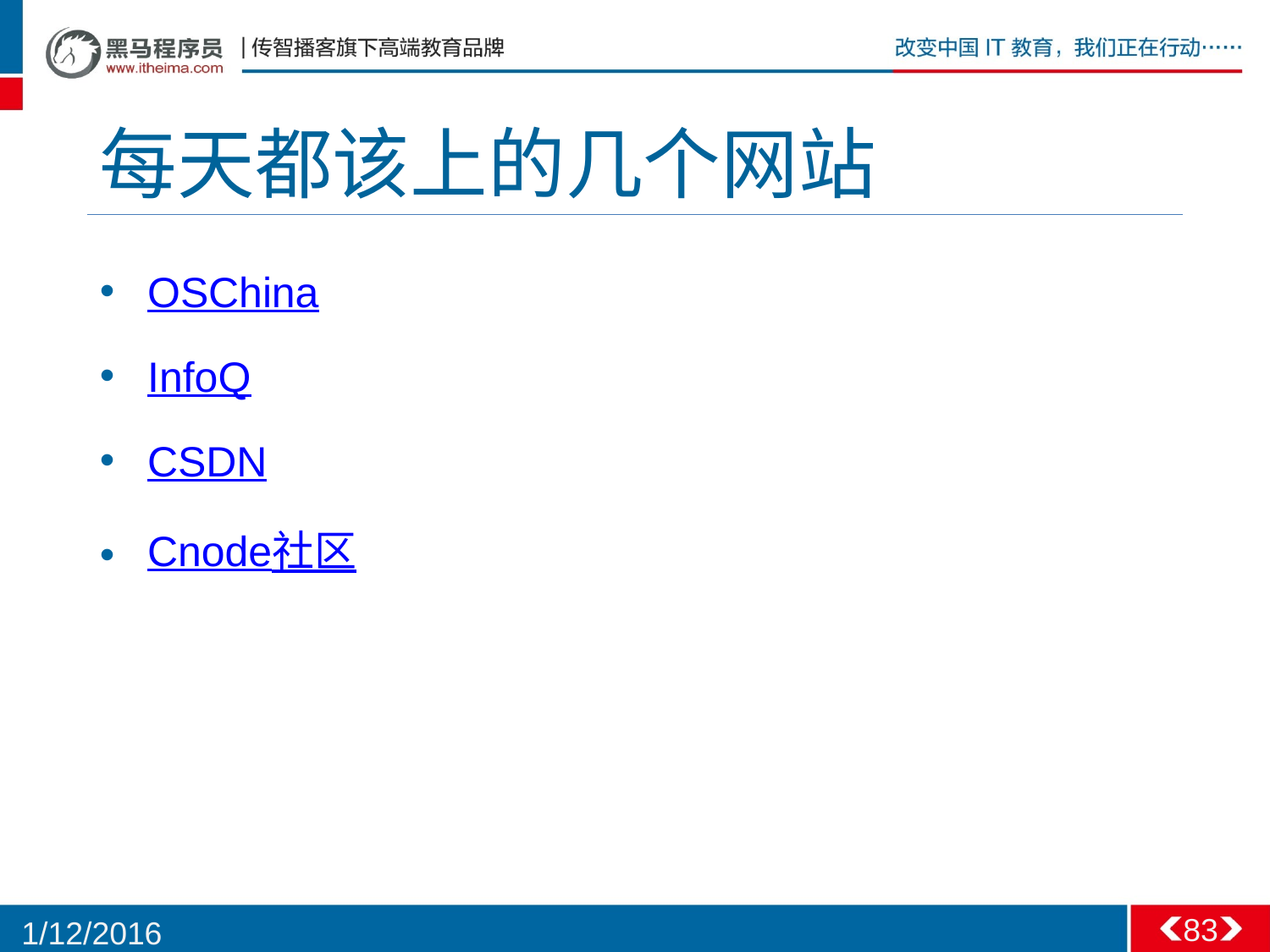

# 每天都该上的几个网站
OSChina
InfoQ
CSDN
Cnode社区
83

1/12/2016